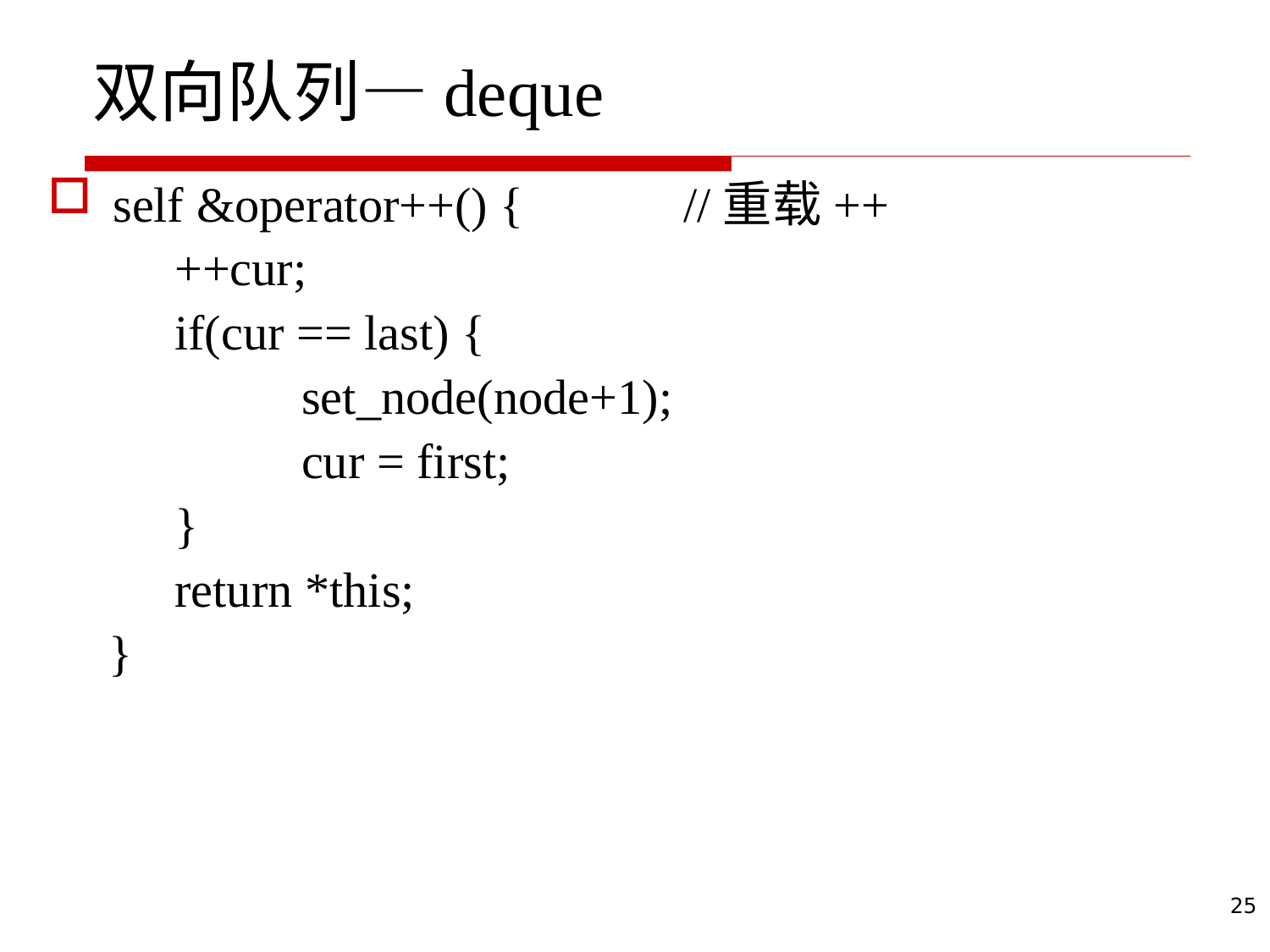

# 双向队列—deque
self &operator++() {             //重载++
	++cur;
	if(cur == last) {
		set_node(node+1);
		cur = first;
	}
	return *this;
     }

25